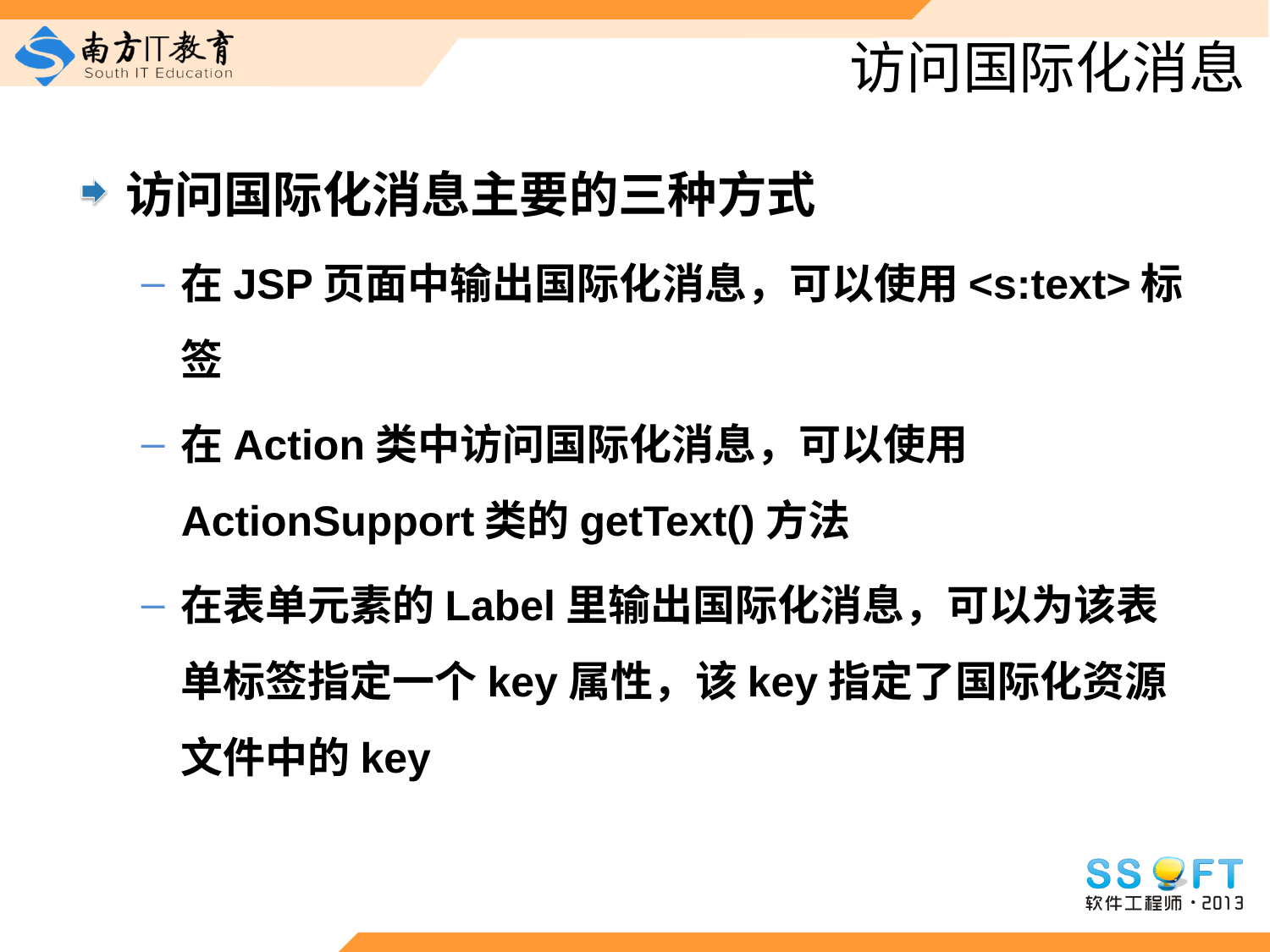

# 访问国际化消息
访问国际化消息主要的三种方式
在JSP页面中输出国际化消息，可以使用<s:text>标签
在Action类中访问国际化消息，可以使用ActionSupport类的getText()方法
在表单元素的Label里输出国际化消息，可以为该表单标签指定一个key属性，该key指定了国际化资源文件中的key